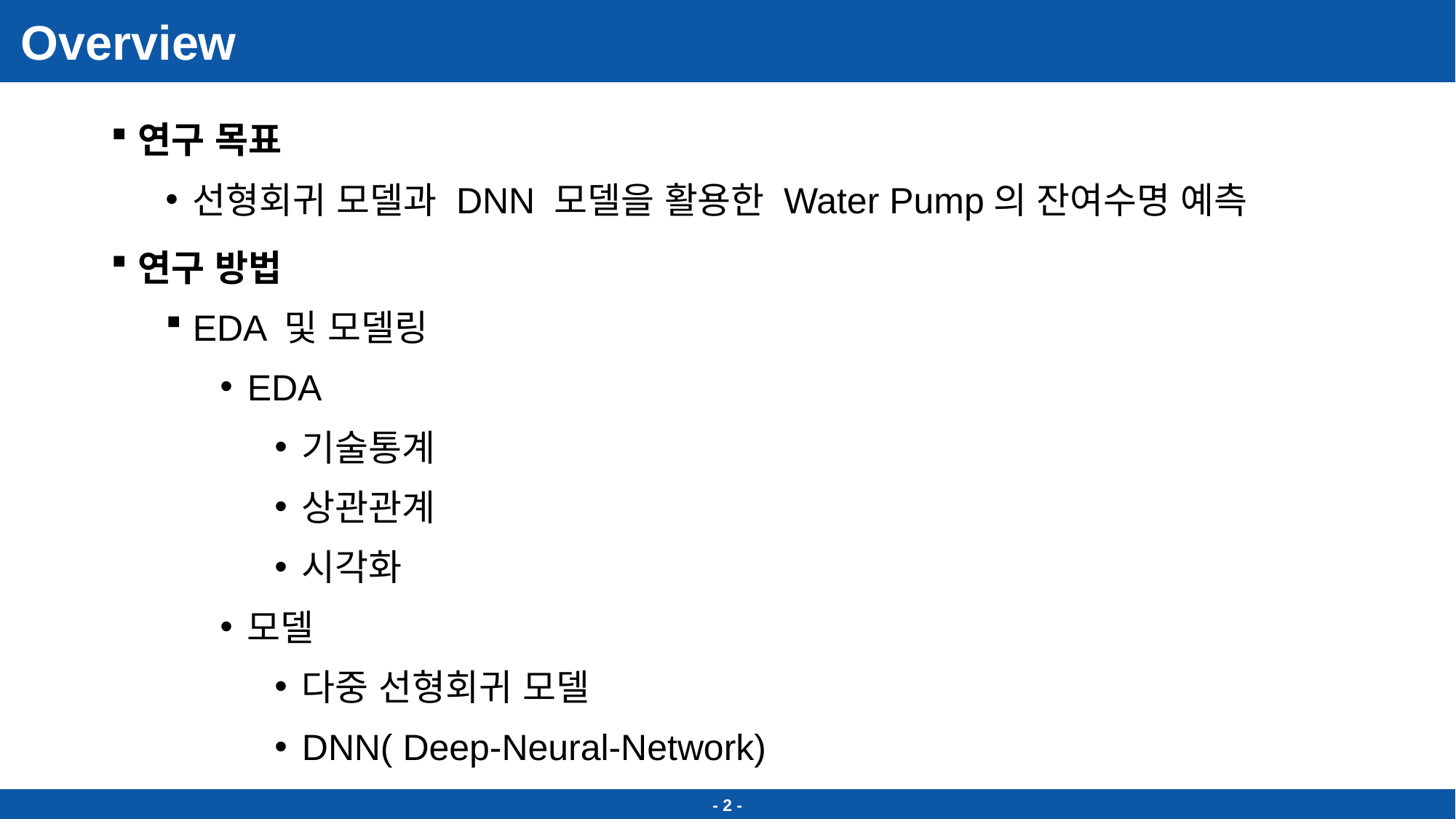

Overview
연구 목표
선형회귀 모델과 DNN 모델을 활용한 Water Pump의 잔여수명 예측
연구 방법
EDA 및 모델링
EDA
기술통계
상관관계
시각화
모델
다중 선형회귀 모델
DNN( Deep-Neural-Network)

- 2 -